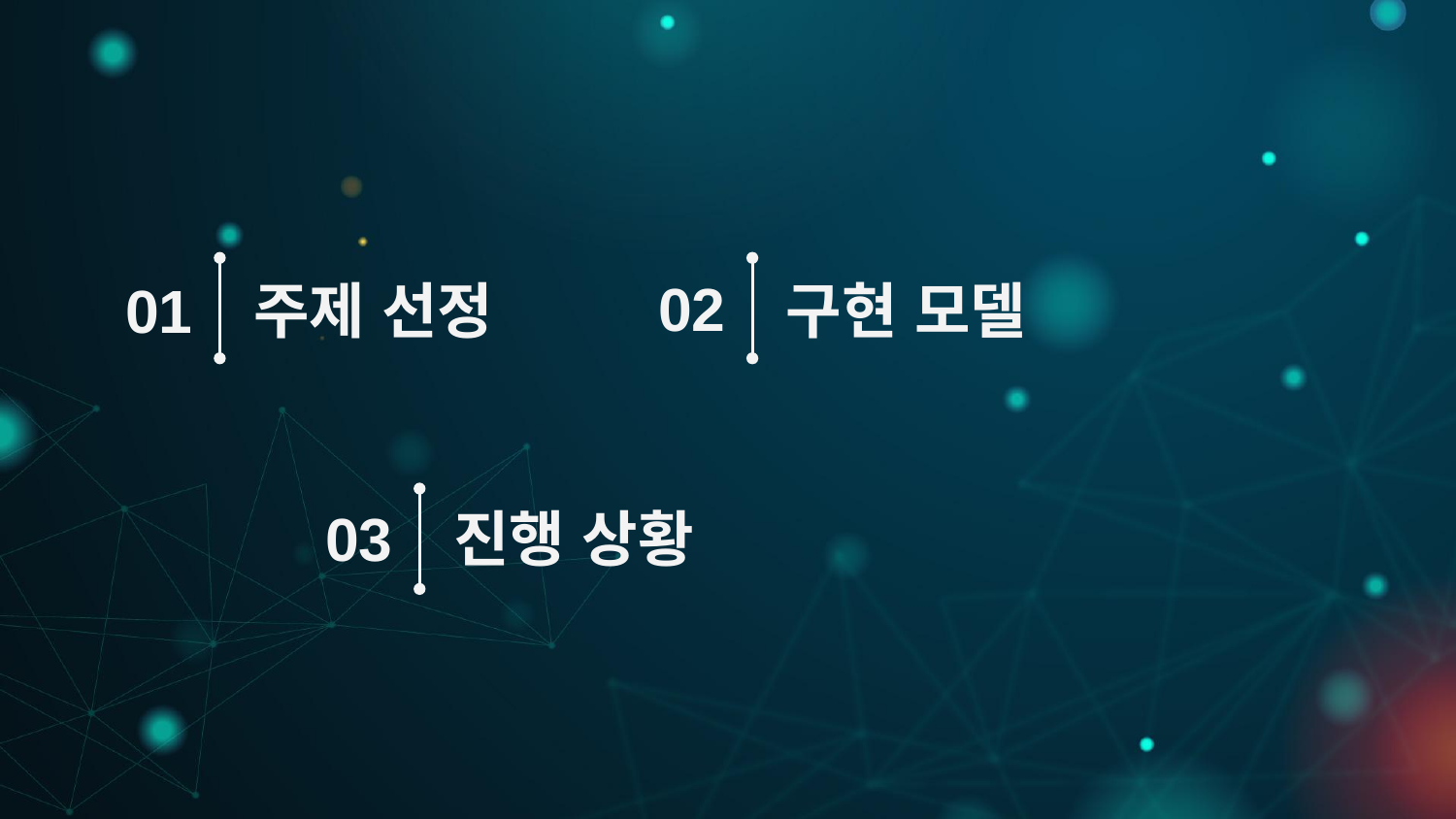

02
01
# 주제 선정
구현 모델
03
진행 상황